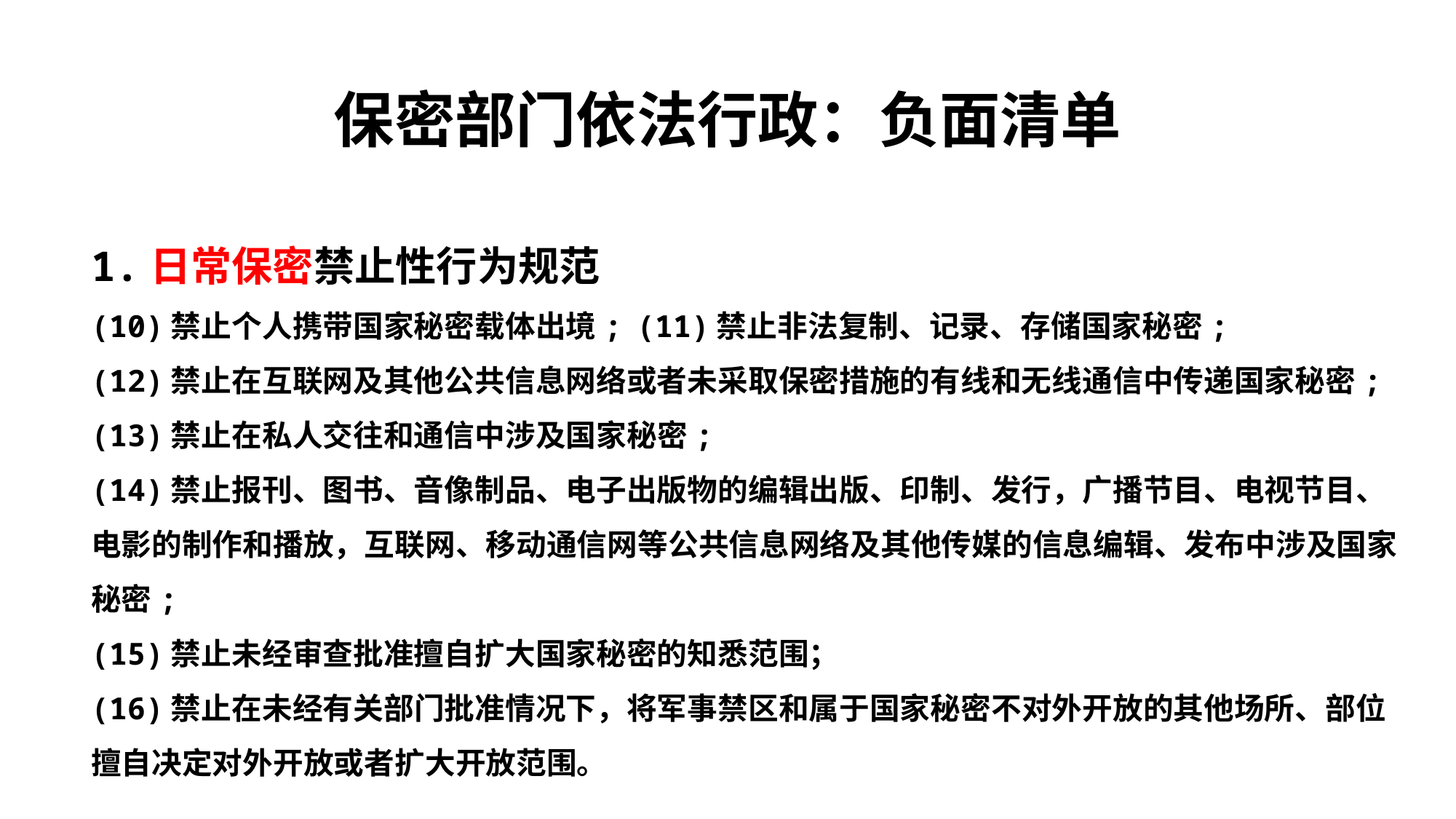

# 保密部门依法行政：负面清单
1.日常保密禁止性行为规范
(10)禁止个人携带国家秘密载体出境;	(11)禁止非法复制、记录、存储国家秘密;
(12)禁止在互联网及其他公共信息网络或者未采取保密措施的有线和无线通信中传递国家秘密;
(13)禁止在私人交往和通信中涉及国家秘密;
(14)禁止报刊、图书、音像制品、电子出版物的编辑出版、印制、发行，广播节目、电视节目、电影的制作和播放，互联网、移动通信网等公共信息网络及其他传媒的信息编辑、发布中涉及国家秘密;
(15)禁止未经审查批准擅自扩大国家秘密的知悉范围；
(16)禁止在未经有关部门批准情况下，将军事禁区和属于国家秘密不对外开放的其他场所、部位擅自决定对外开放或者扩大开放范围。